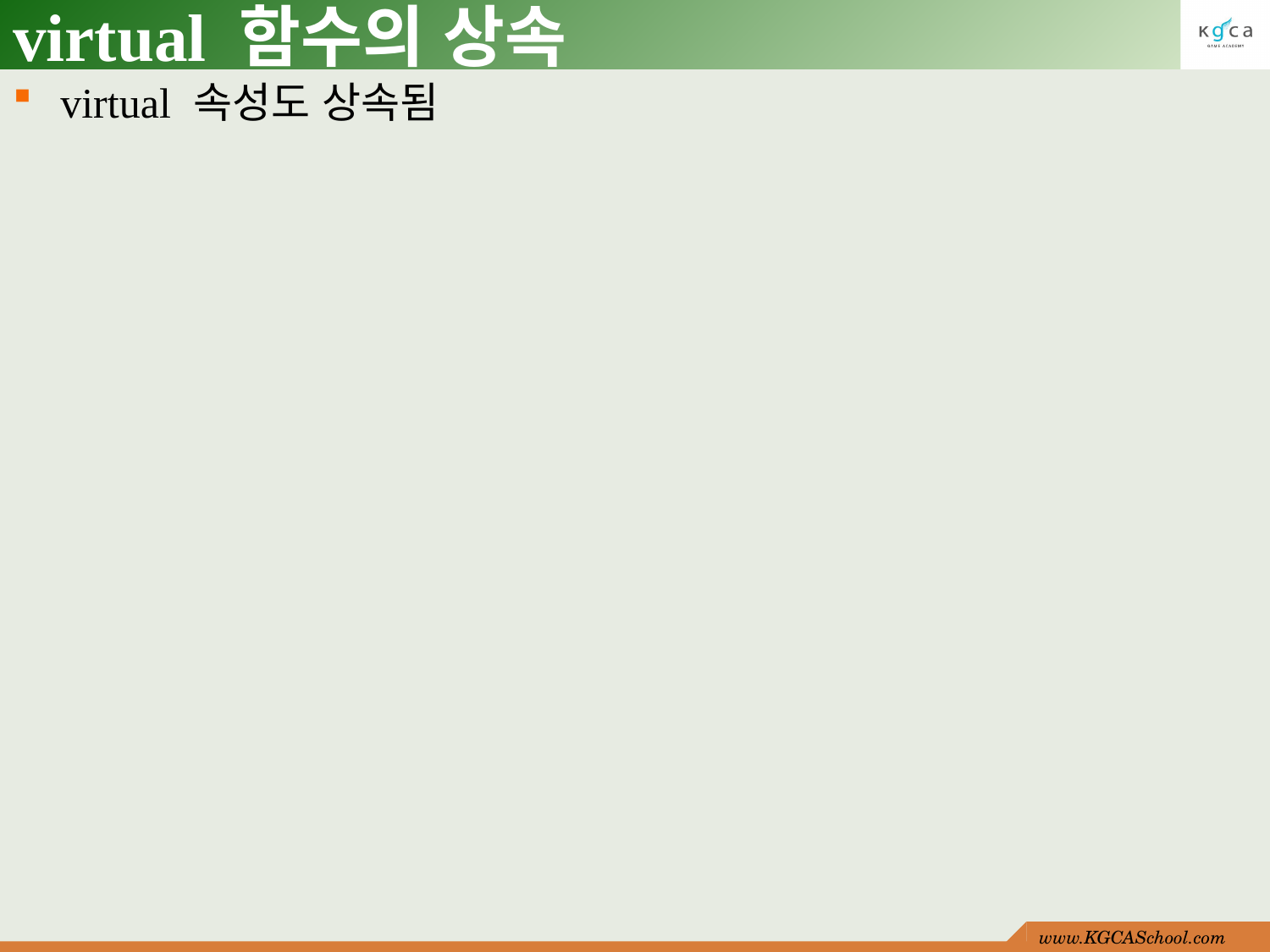

# virtual 함수의 상속
virtual 속성도 상속됨